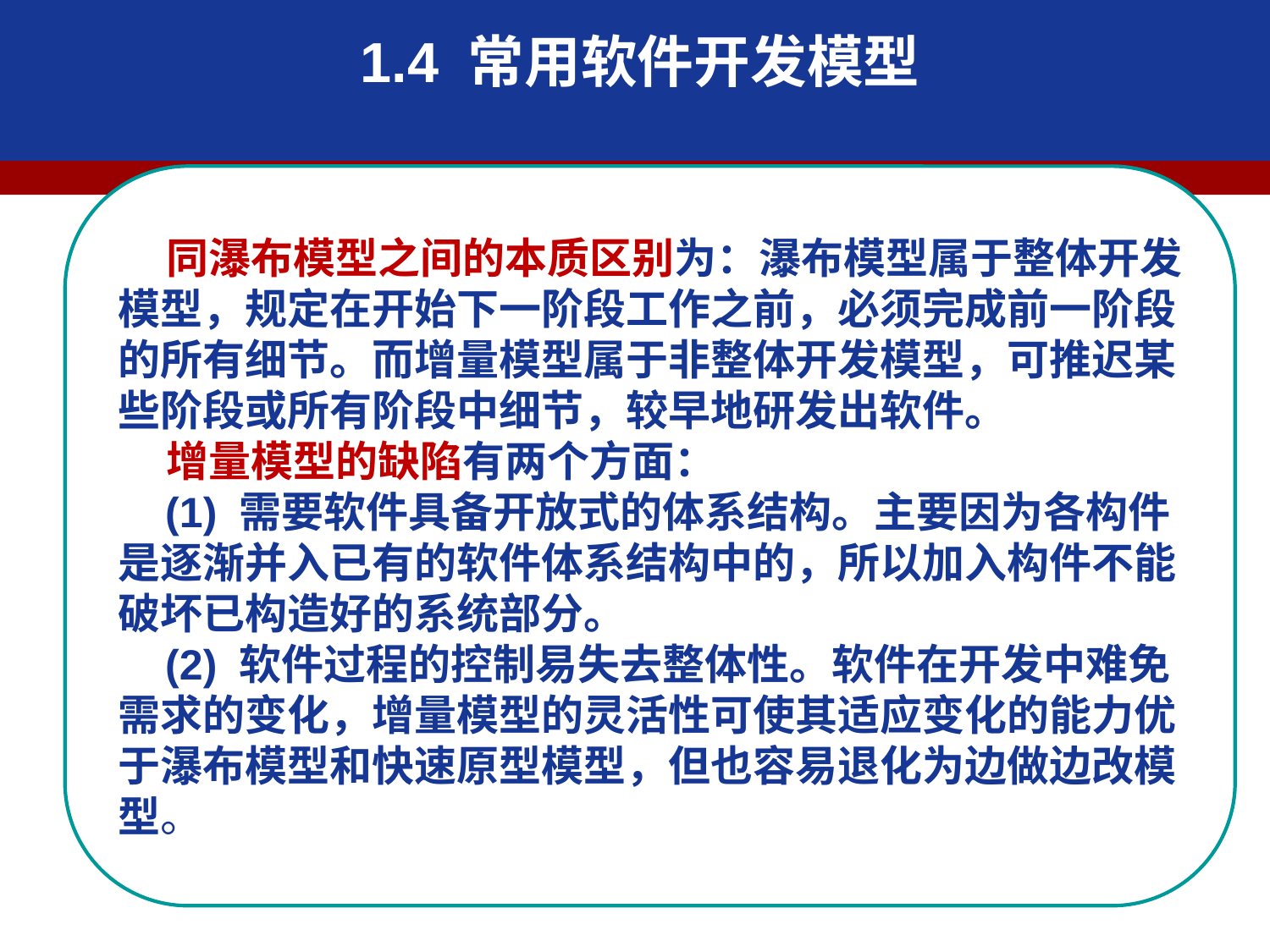

1.4 常用软件开发模型
    同瀑布模型之间的本质区别为：瀑布模型属于整体开发模型，规定在开始下一阶段工作之前，必须完成前一阶段的所有细节。而增量模型属于非整体开发模型，可推迟某些阶段或所有阶段中细节，较早地研发出软件。
    增量模型的缺陷有两个方面：
    (1) 需要软件具备开放式的体系结构。主要因为各构件是逐渐并入已有的软件体系结构中的，所以加入构件不能破坏已构造好的系统部分。
    (2) 软件过程的控制易失去整体性。软件在开发中难免需求的变化，增量模型的灵活性可使其适应变化的能力优于瀑布模型和快速原型模型，但也容易退化为边做边改模型。